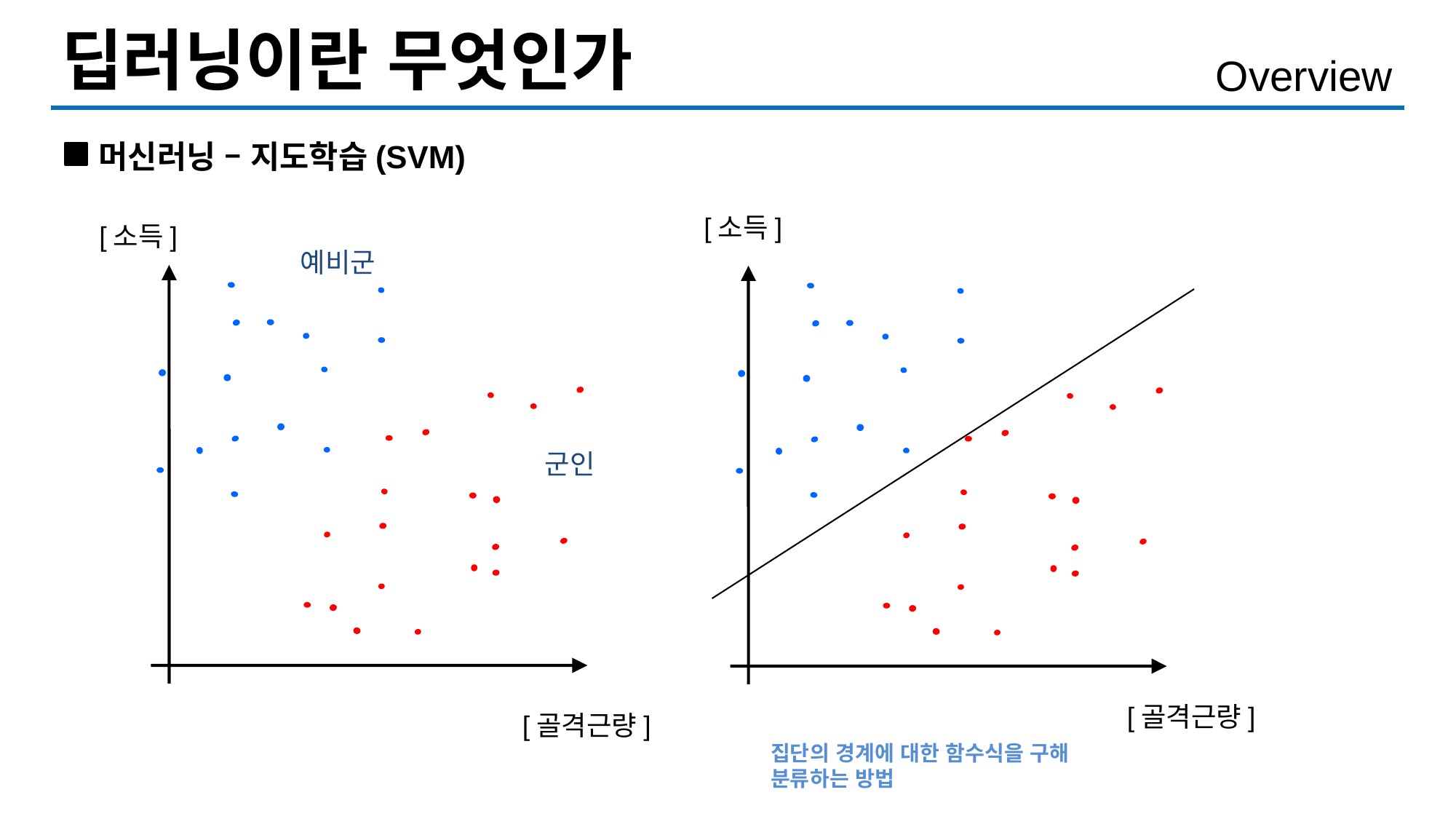

딥러닝이란 무엇인가
Overview
머신러닝 – 지도학습(SVM)

[소득]
[소득]
예비군

군인
[골격근량]
[골격근량]
집단의 경계에 대한 함수식을 구해
분류하는 방법
8